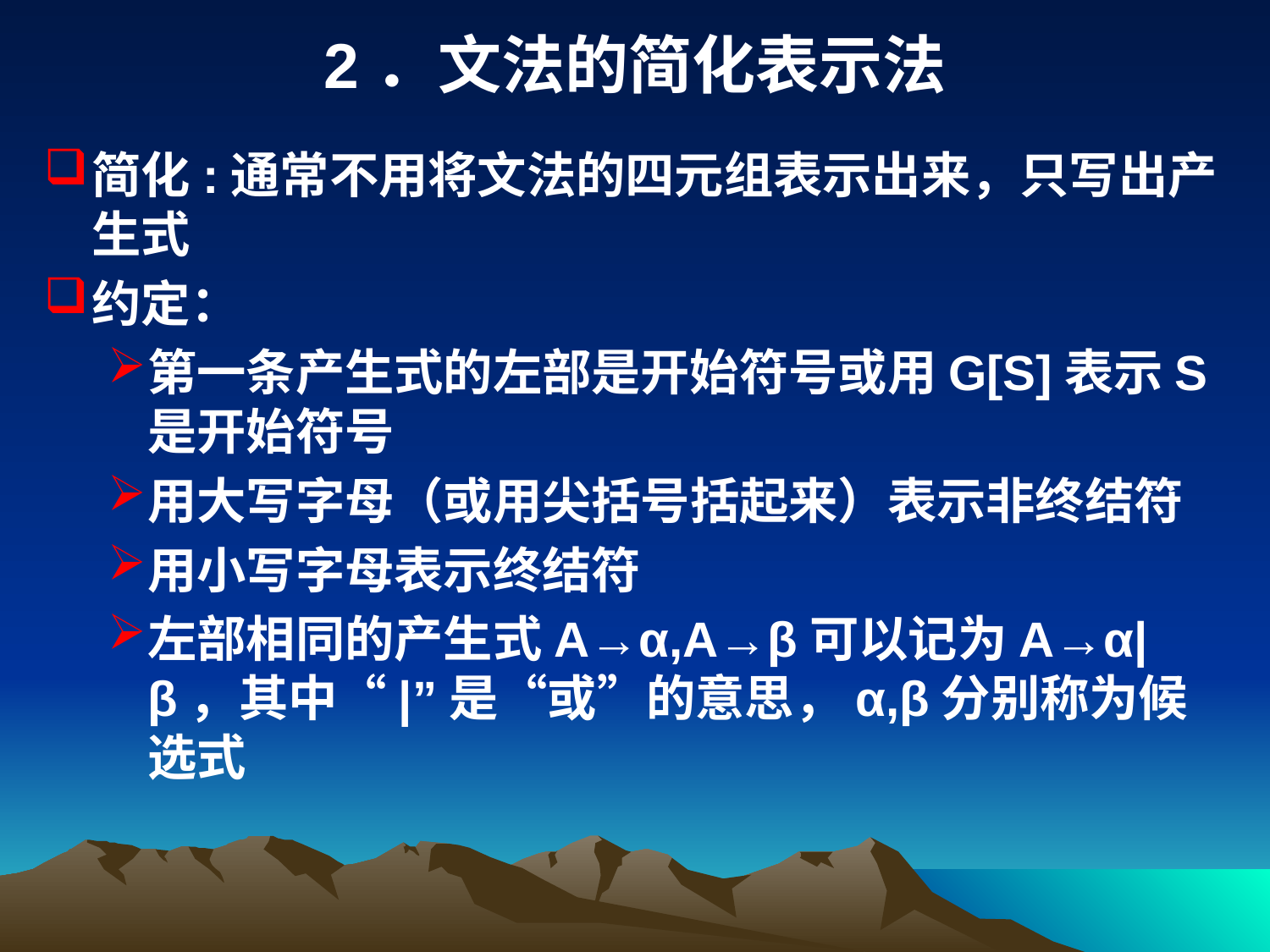

# 2．文法的简化表示法
简化:通常不用将文法的四元组表示出来，只写出产生式
约定：
第一条产生式的左部是开始符号或用G[S]表示S是开始符号
用大写字母（或用尖括号括起来）表示非终结符
用小写字母表示终结符
左部相同的产生式A→α,A→β可以记为A→α|β，其中“|”是“或”的意思，α,β分别称为候选式